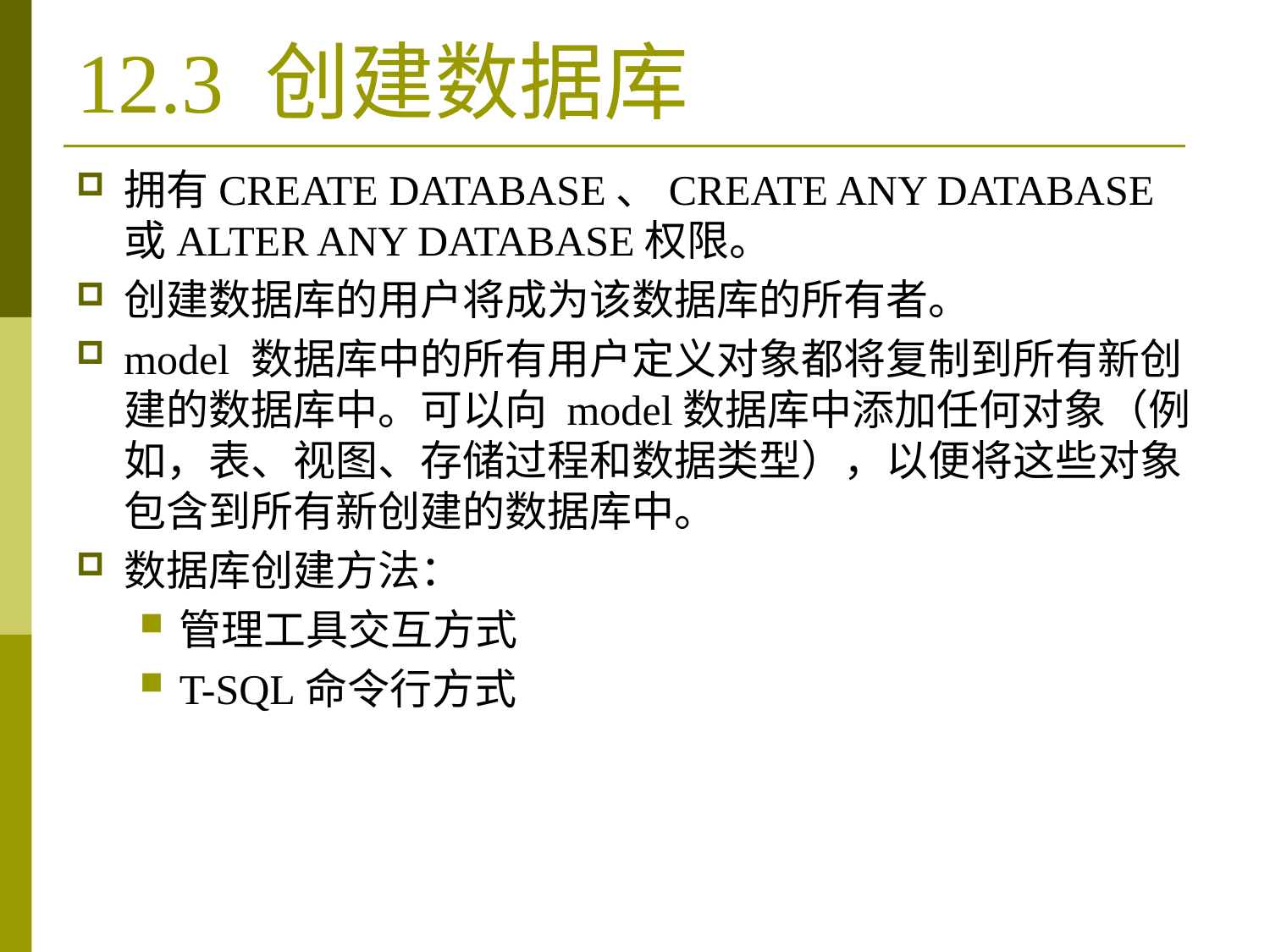

# 12.3 创建数据库
拥有CREATE DATABASE、CREATE ANY DATABASE或ALTER ANY DATABASE权限。
创建数据库的用户将成为该数据库的所有者。
model 数据库中的所有用户定义对象都将复制到所有新创建的数据库中。可以向 model数据库中添加任何对象（例如，表、视图、存储过程和数据类型），以便将这些对象包含到所有新创建的数据库中。
数据库创建方法：
管理工具交互方式
T-SQL命令行方式